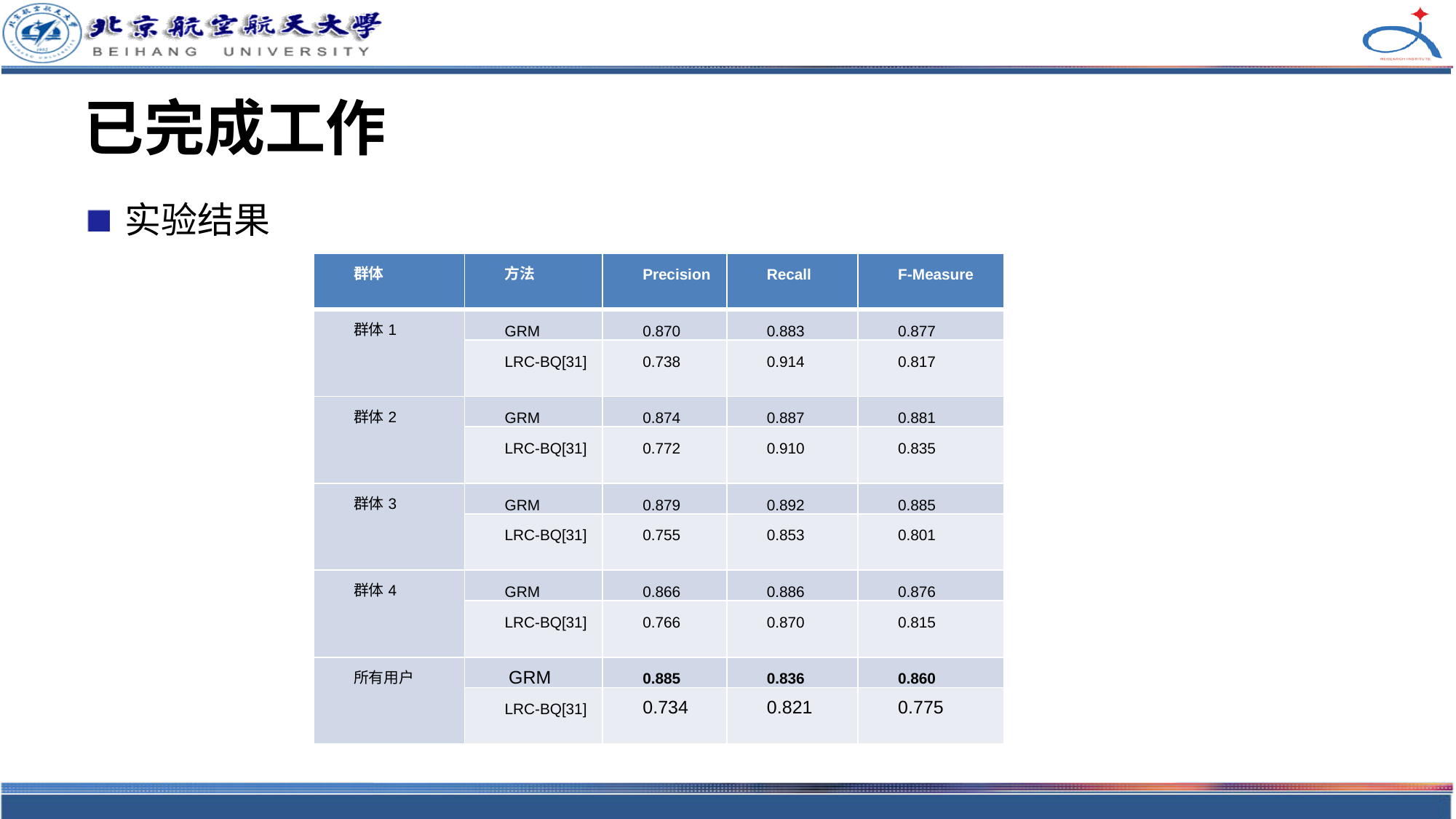

# 已完成工作
实验结果

| 群体 | 方法 | Precision | Recall | F-Measure |
| --- | --- | --- | --- | --- |
| 群体1 | GRM | 0.870 | 0.883 | 0.877 |
|  | LRC-BQ[31] | 0.738 | 0.914 | 0.817 |
| 群体2 | GRM | 0.874 | 0.887 | 0.881 |
|  | LRC-BQ[31] | 0.772 | 0.910 | 0.835 |
| 群体3 | GRM | 0.879 | 0.892 | 0.885 |
|  | LRC-BQ[31] | 0.755 | 0.853 | 0.801 |
| 群体4 | GRM | 0.866 | 0.886 | 0.876 |
|  | LRC-BQ[31] | 0.766 | 0.870 | 0.815 |
| 所有用户 | GRM | 0.885 | 0.836 | 0.860 |
|  | LRC-BQ[31] | 0.734 | 0.821 | 0.775 |